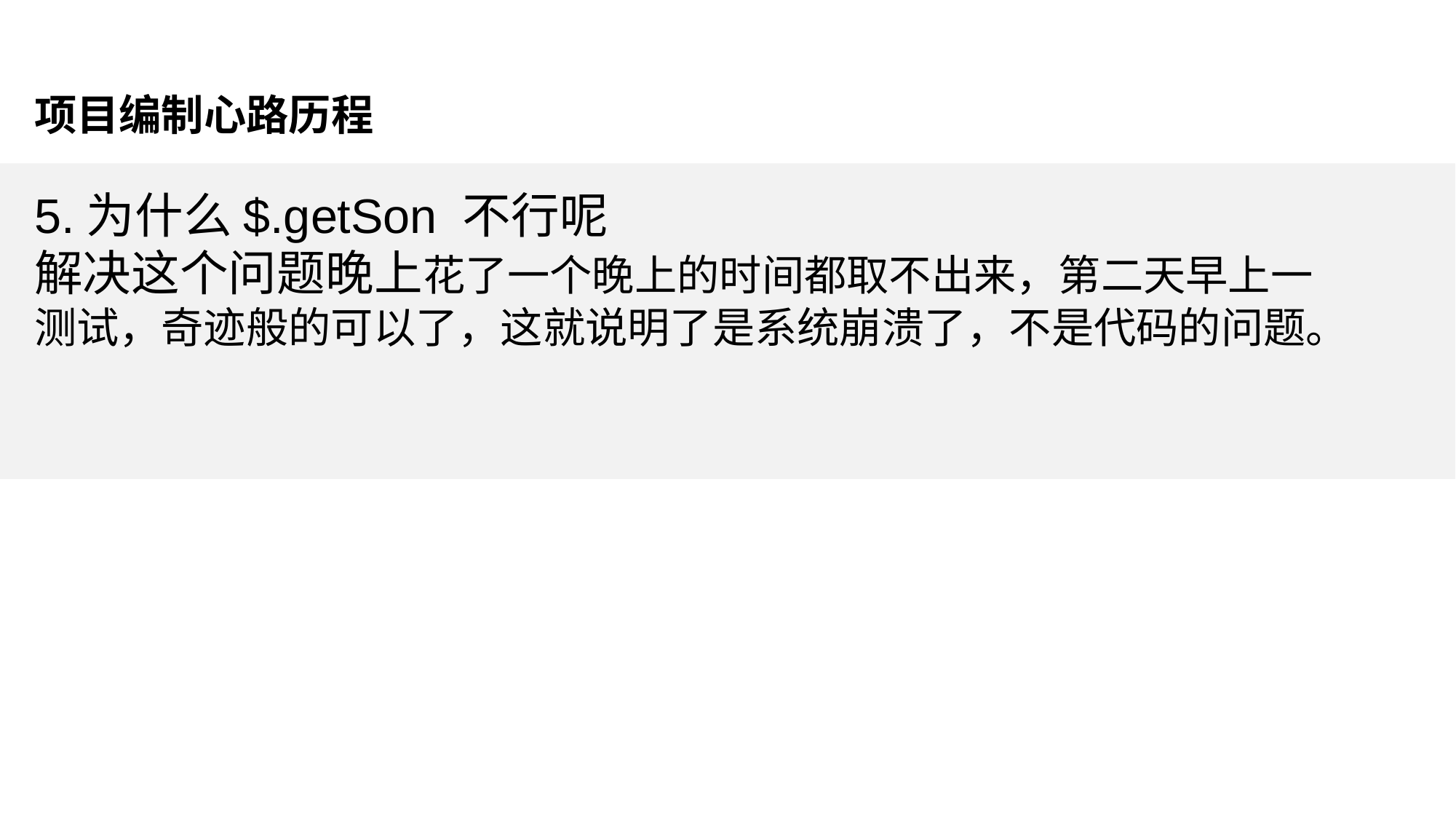

项目编制心路历程

5.为什么$.getSon 不行呢
解决这个问题晚上花了一个晚上的时间都取不出来，第二天早上一测试，奇迹般的可以了，这就说明了是系统崩溃了，不是代码的问题。